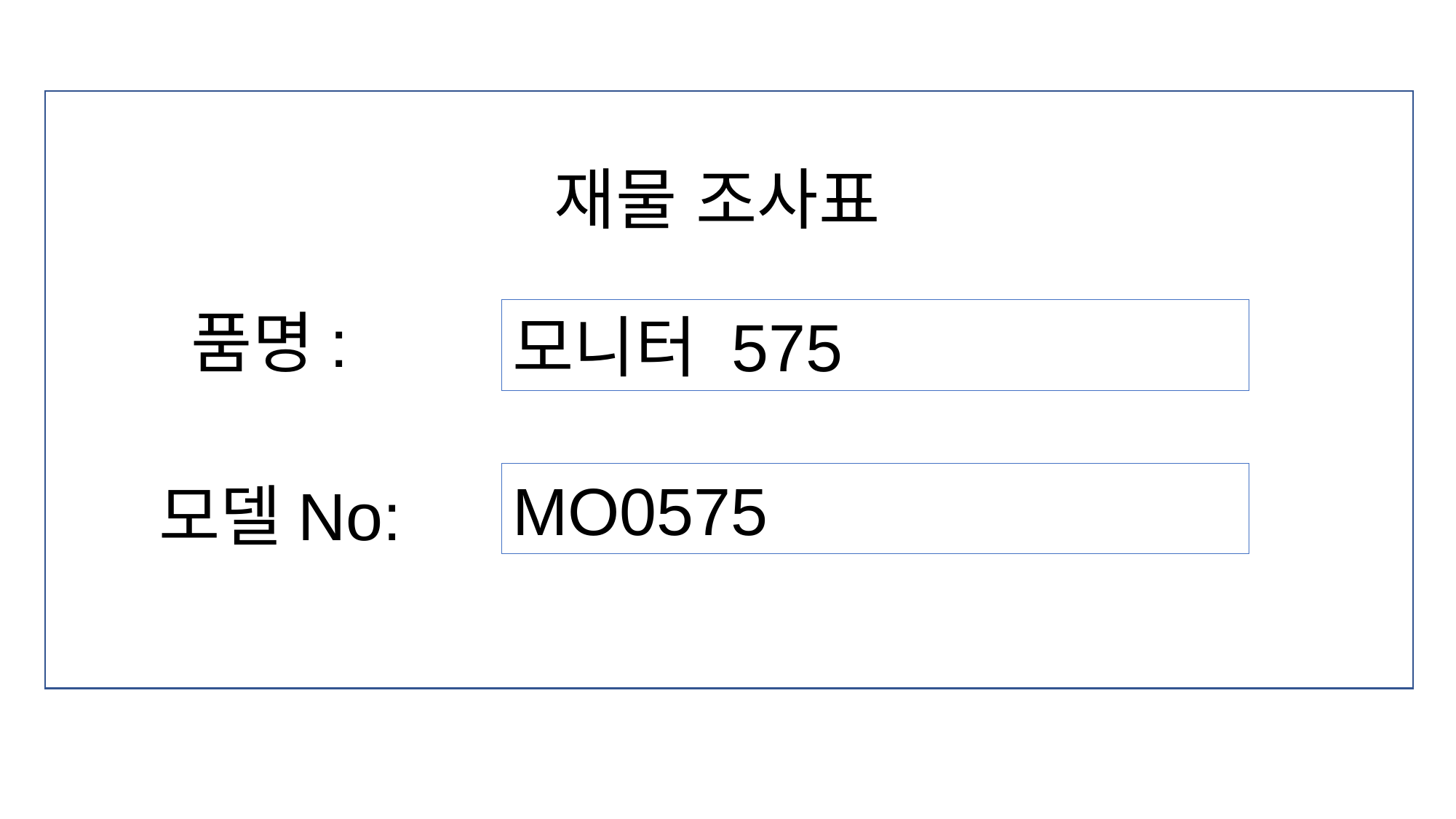

재물 조사표
품명:
모니터 575
MO0575
모델No: